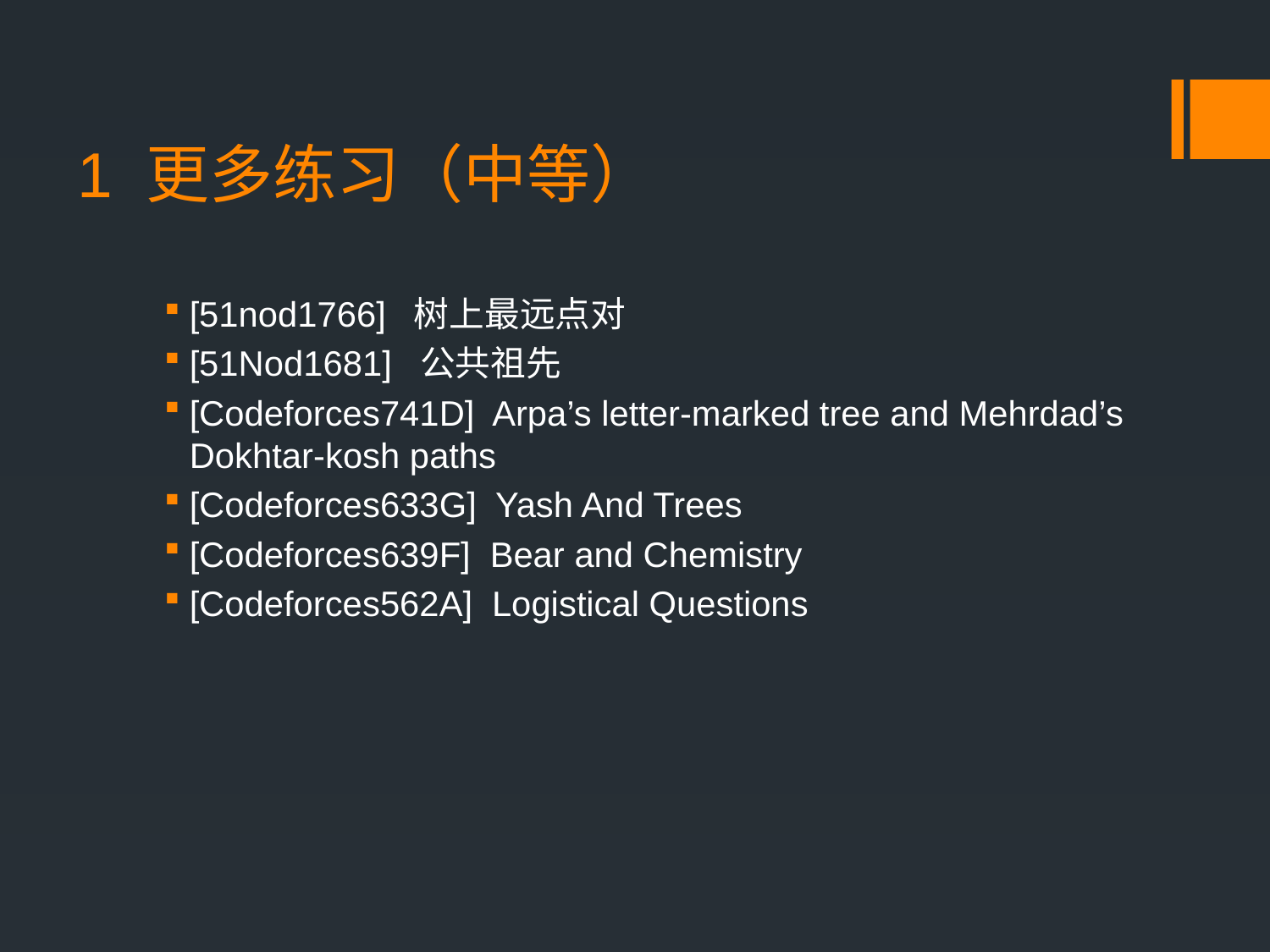

# 1 更多练习（中等）

[51nod1766]  树上最远点对
[51Nod1681]  公共祖先
[Codeforces741D]  Arpa’s letter-marked tree and Mehrdad’s Dokhtar-kosh paths
[Codeforces633G]  Yash And Trees
[Codeforces639F]  Bear and Chemistry
[Codeforces562A]  Logistical Questions